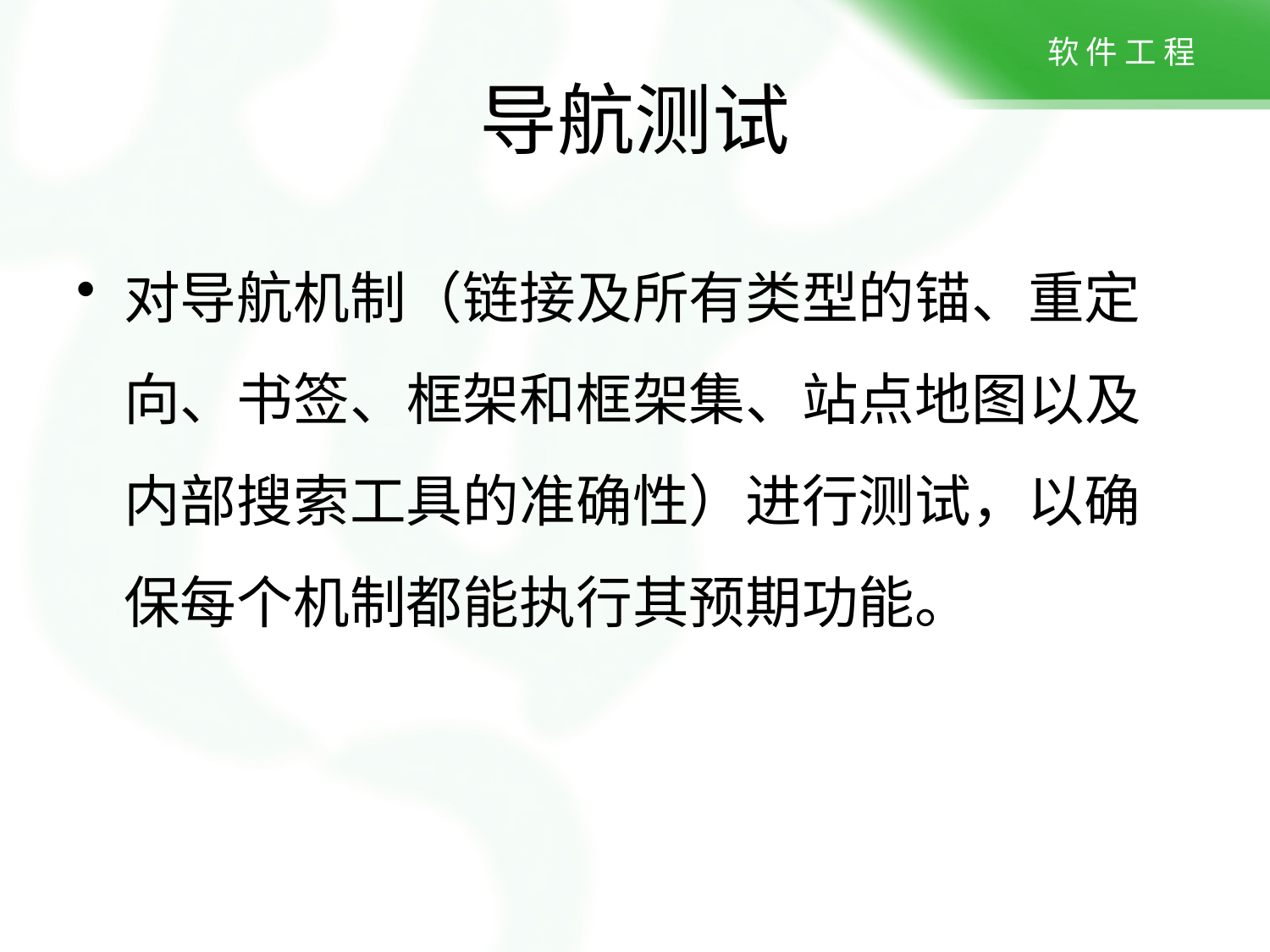

# 导航测试
对导航机制（链接及所有类型的锚、重定向、书签、框架和框架集、站点地图以及内部搜索工具的准确性）进行测试，以确保每个机制都能执行其预期功能。